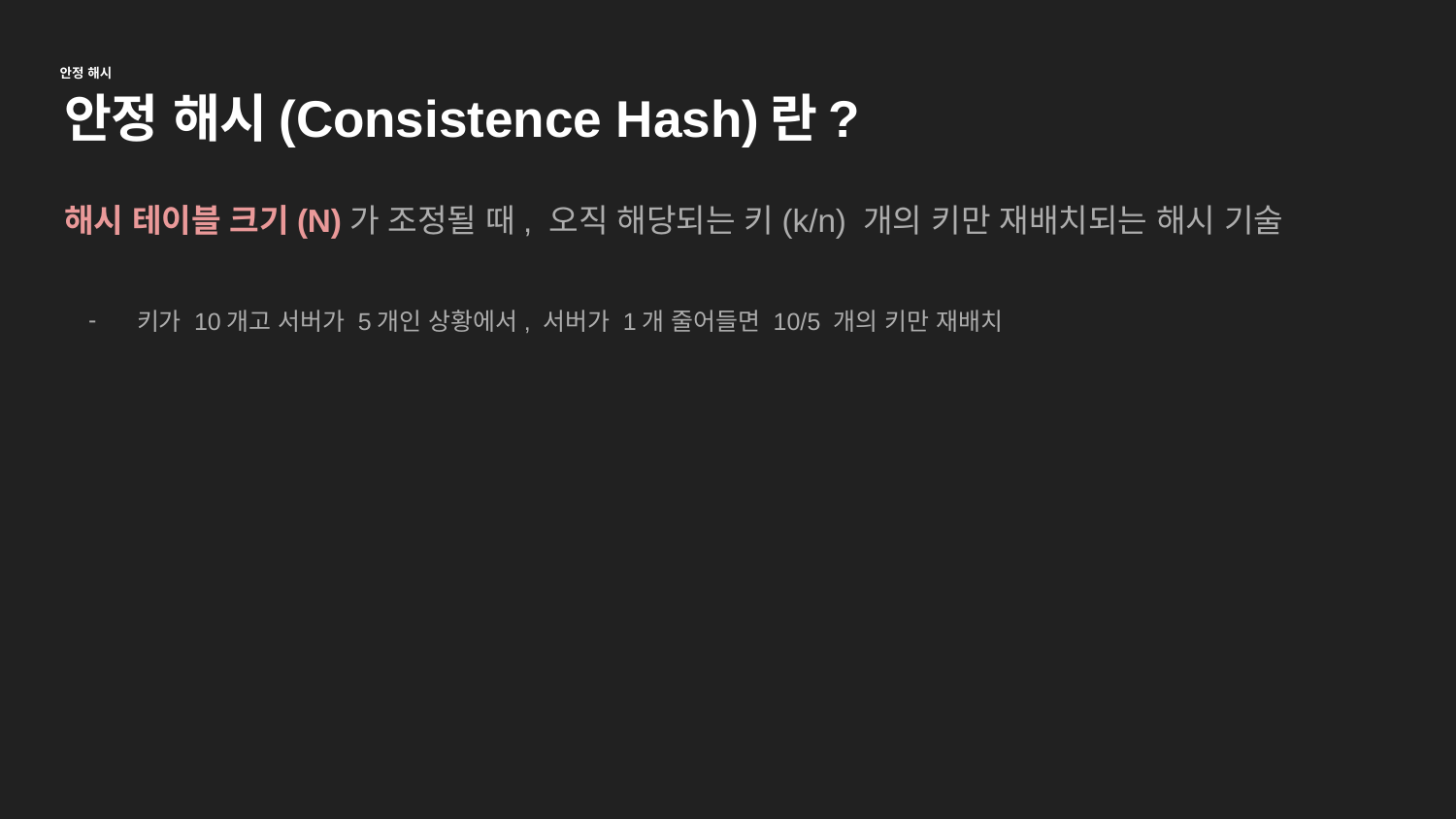

안정 해시
# 안정 해시(Consistence Hash)란?
해시 테이블 크기(N)가 조정될 때, 오직 해당되는 키(k/n) 개의 키만 재배치되는 해시 기술
키가 10개고 서버가 5개인 상황에서, 서버가 1개 줄어들면 10/5 개의 키만 재배치